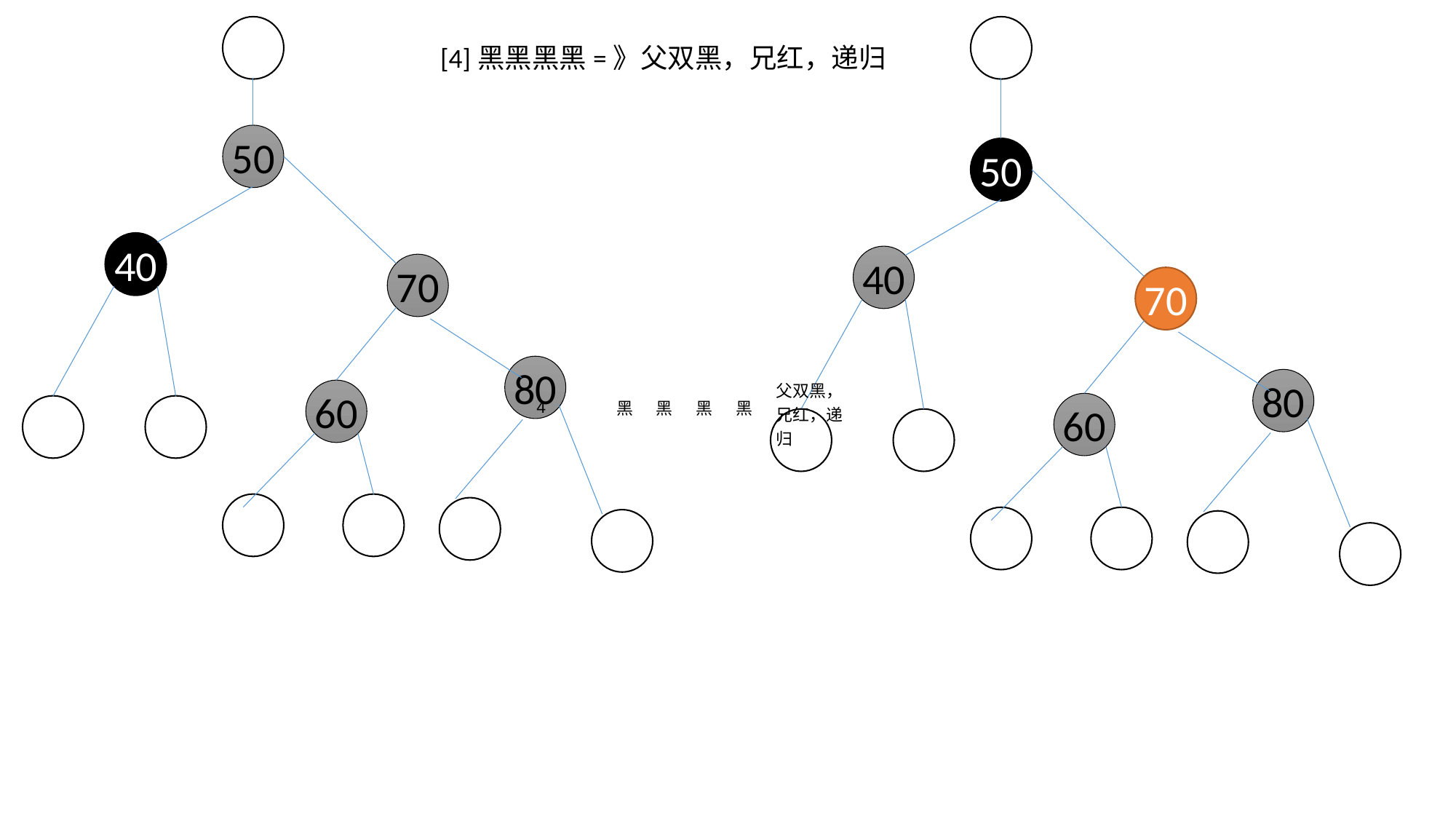

[4]黑黑黑黑=》父双黑，兄红，递归
50
50
40
40
70
70
80
80
| 4 |  | 黑 | 黑 | 黑 | 黑 | 父双黑，兄红，递归 |  |
| --- | --- | --- | --- | --- | --- | --- | --- |
60
60